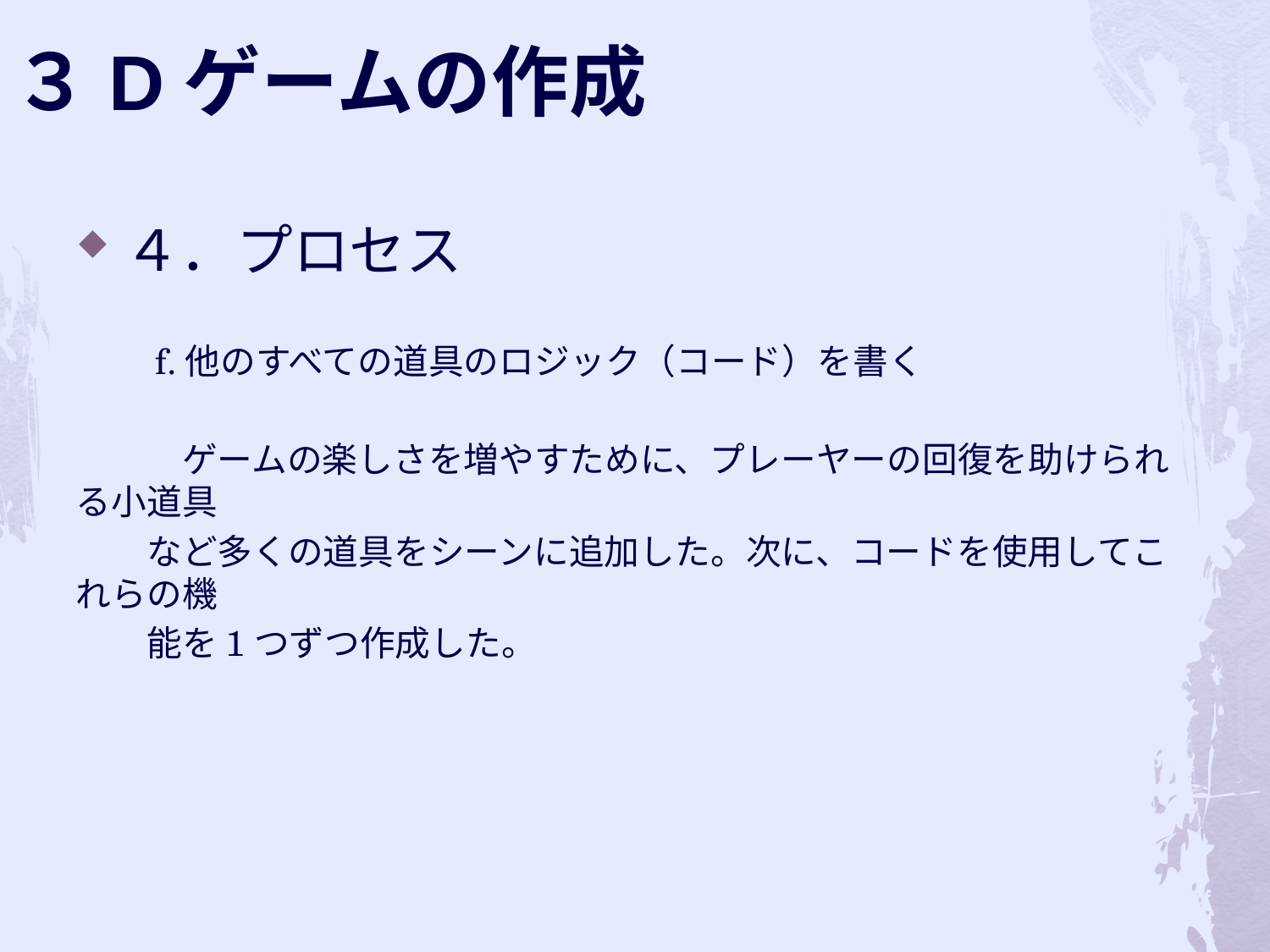

３Dゲームの作成
４．プロセス

　　f.他のすべての道具のロジック（コード）を書く

　　　ゲームの楽しさを増やすために、プレーヤーの回復を助けられる小道具
　　など多くの道具をシーンに追加した。次に、コードを使用してこれらの機
　　能を1つずつ作成した。